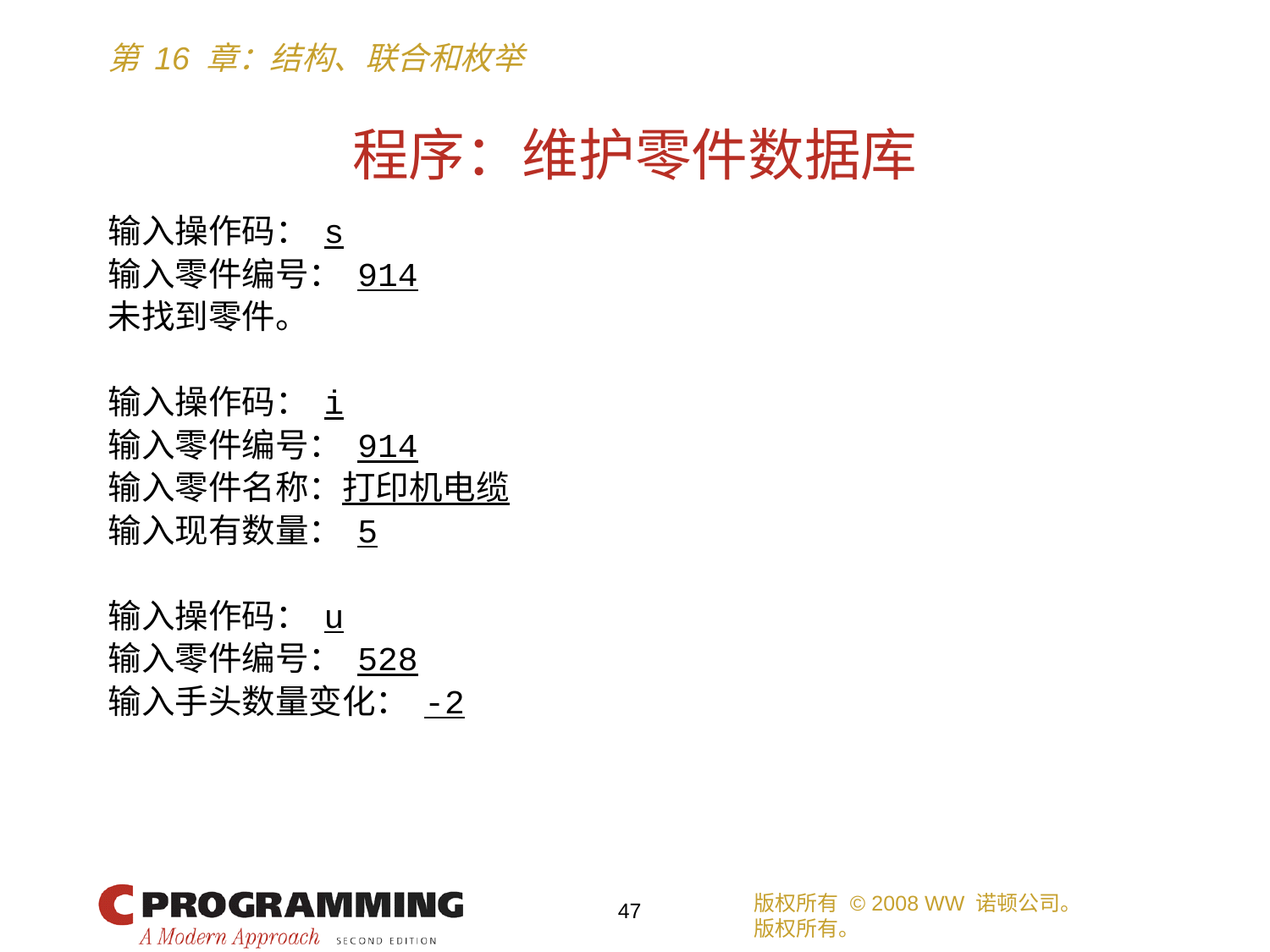

# 程序：维护零件数据库
输入操作码： s
输入零件编号： 914
未找到零件。

输入操作码： i
输入零件编号： 914
输入零件名称：打印机电缆
输入现有数量： 5

输入操作码： u
输入零件编号： 528
输入手头数量变化： -2
版权所有 © 2008 WW 诺顿公司。
版权所有。
47